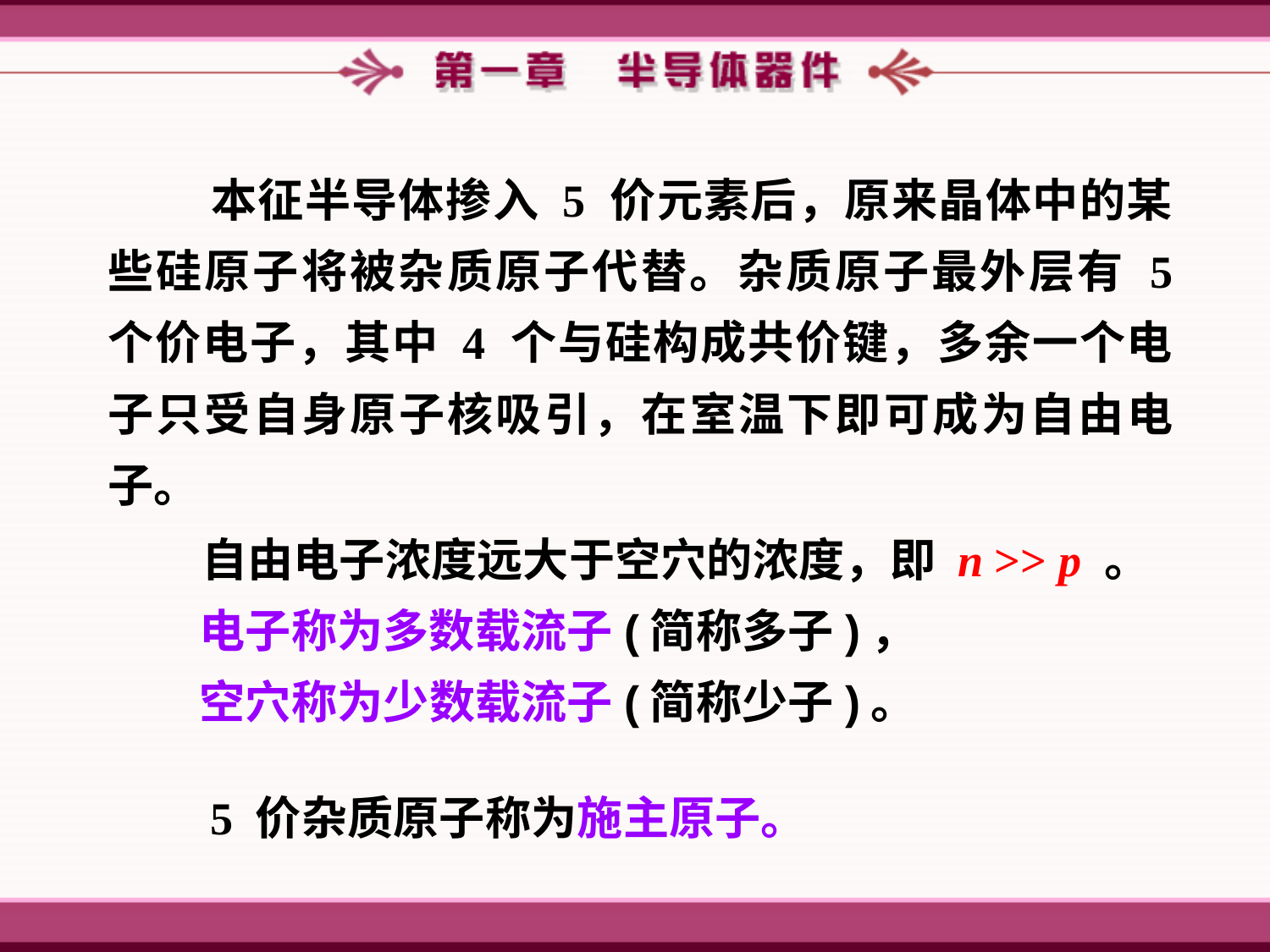

本征半导体掺入 5 价元素后，原来晶体中的某些硅原子将被杂质原子代替。杂质原子最外层有 5 个价电子，其中 4 个与硅构成共价键，多余一个电子只受自身原子核吸引，在室温下即可成为自由电子。
        自由电子浓度远大于空穴的浓度，即 n >> p 。
　　电子称为多数载流子(简称多子)，
　　空穴称为少数载流子(简称少子)。
5 价杂质原子称为施主原子。